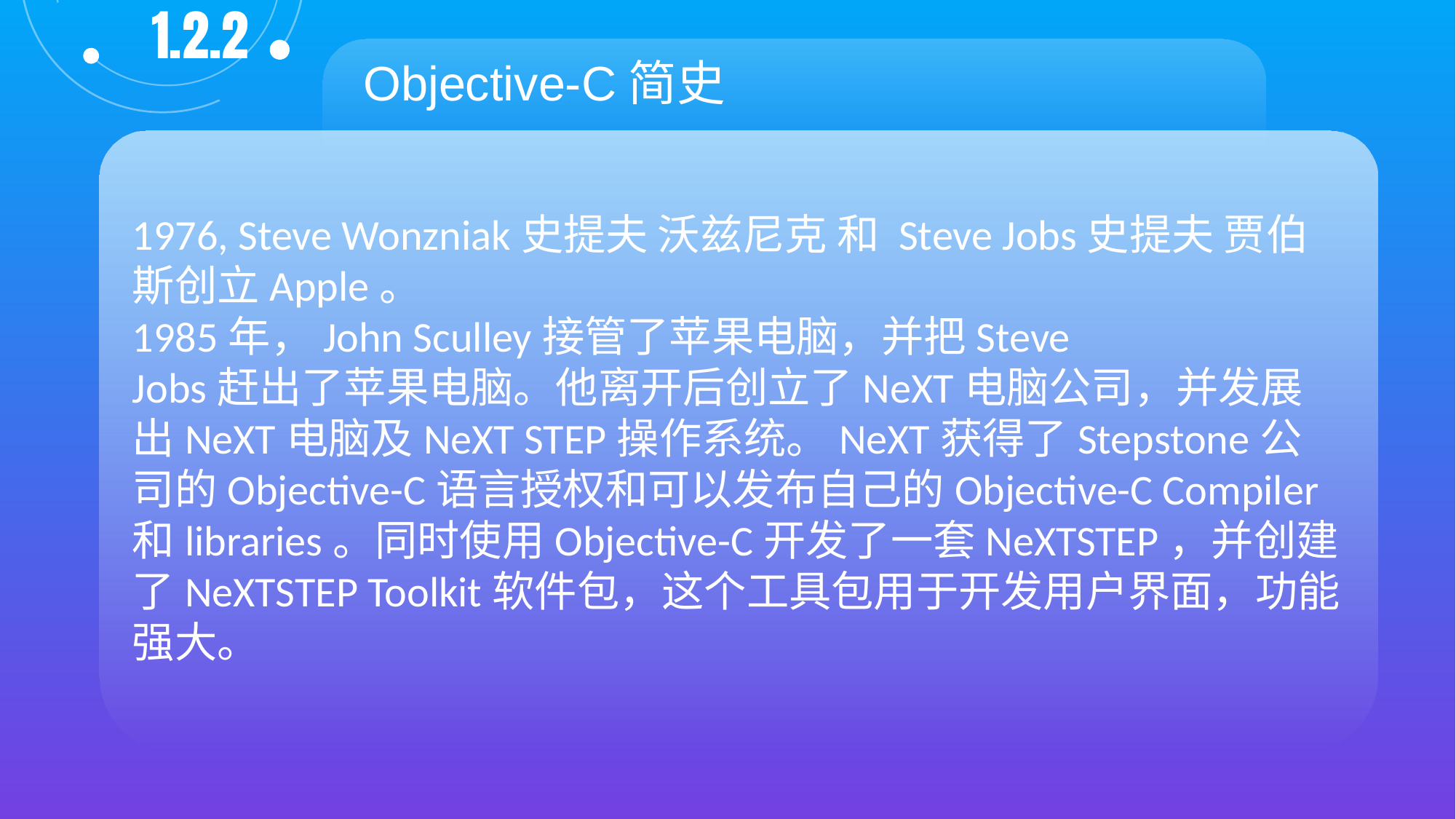

1.2.2

Objective-C简史
1976, Steve Wonzniak史提夫 沃兹尼克 和 Steve Jobs史提夫 贾伯斯创立Apple。
1985年，John Sculley接管了苹果电脑，并把Steve
Jobs赶出了苹果电脑。他离开后创立了NeXT电脑公司，并发展出NeXT电脑及NeXT STEP操作系统。NeXT获得了Stepstone公司的Objective-C语言授权和可以发布自己的Objective-C Compiler和libraries。同时使用Objective-C开发了一套NeXTSTEP，并创建了NeXTSTEP Toolkit软件包，这个工具包用于开发用户界面，功能强大。